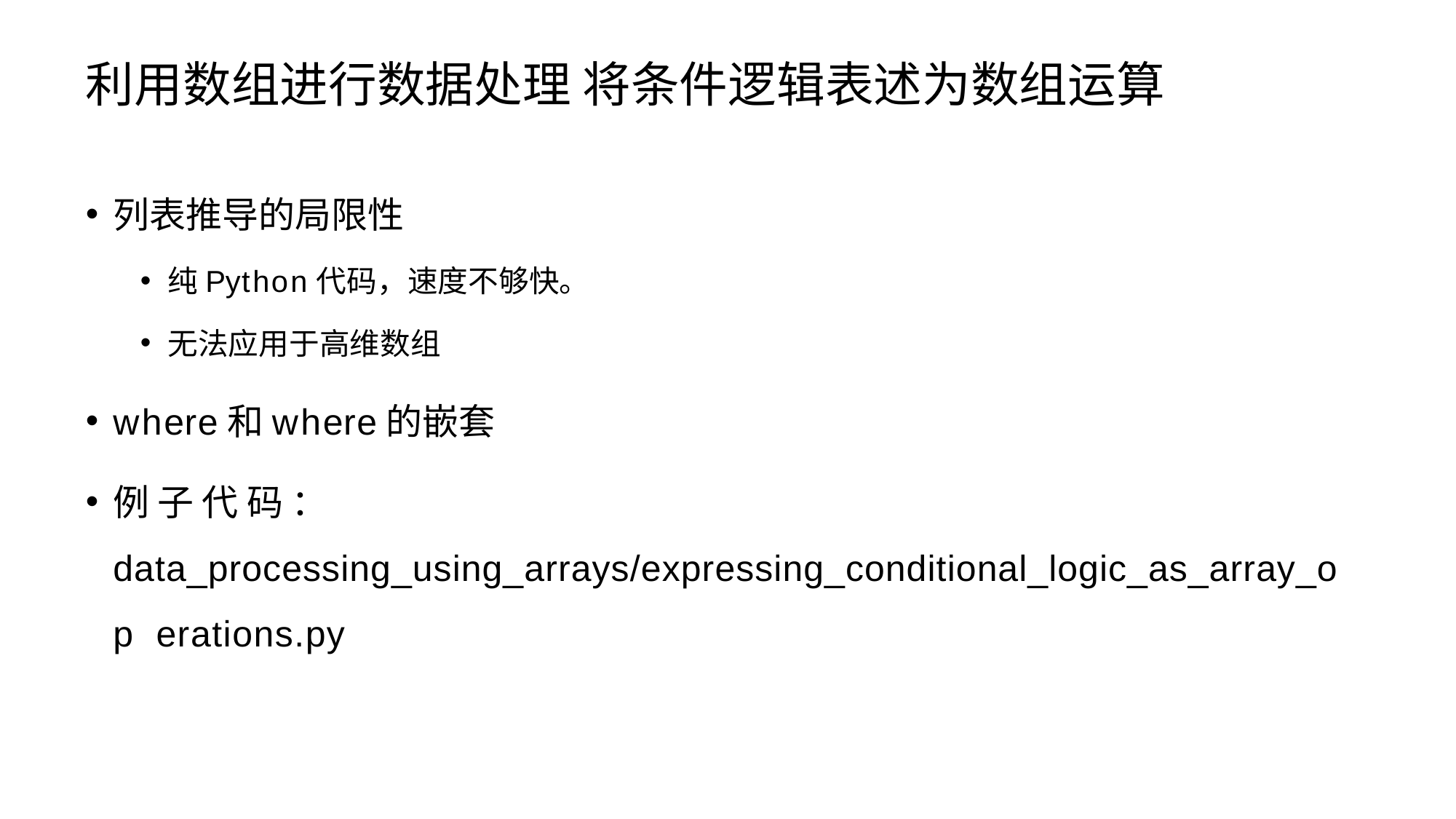

# 利用数组进行数据处理 将条件逻辑表述为数组运算
列表推导的局限性
纯Python代码，速度不够快。
无法应用于高维数组

where和where的嵌套
例 子 代 码 ：  data_processing_using_arrays/expressing_conditional_logic_as_array_op  erations.py